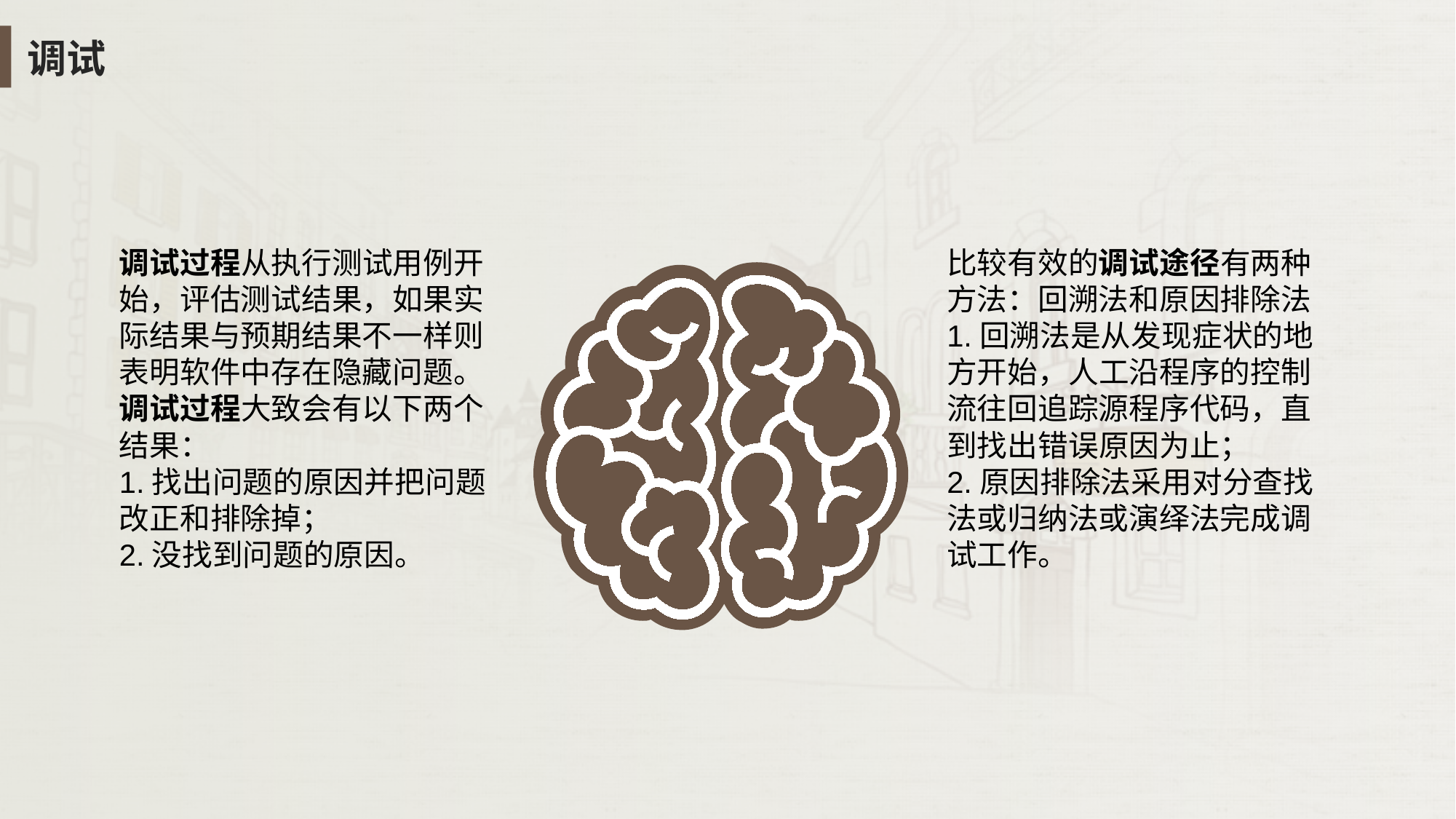

调试

调试过程从执行测试用例开始，评估测试结果，如果实际结果与预期结果不一样则表明软件中存在隐藏问题。调试过程大致会有以下两个结果：
1.找出问题的原因并把问题改正和排除掉；
2.没找到问题的原因。
比较有效的调试途径有两种方法：回溯法和原因排除法
1.回溯法是从发现症状的地方开始，人工沿程序的控制流往回追踪源程序代码，直到找出错误原因为止；
2.原因排除法采用对分查找法或归纳法或演绎法完成调试工作。